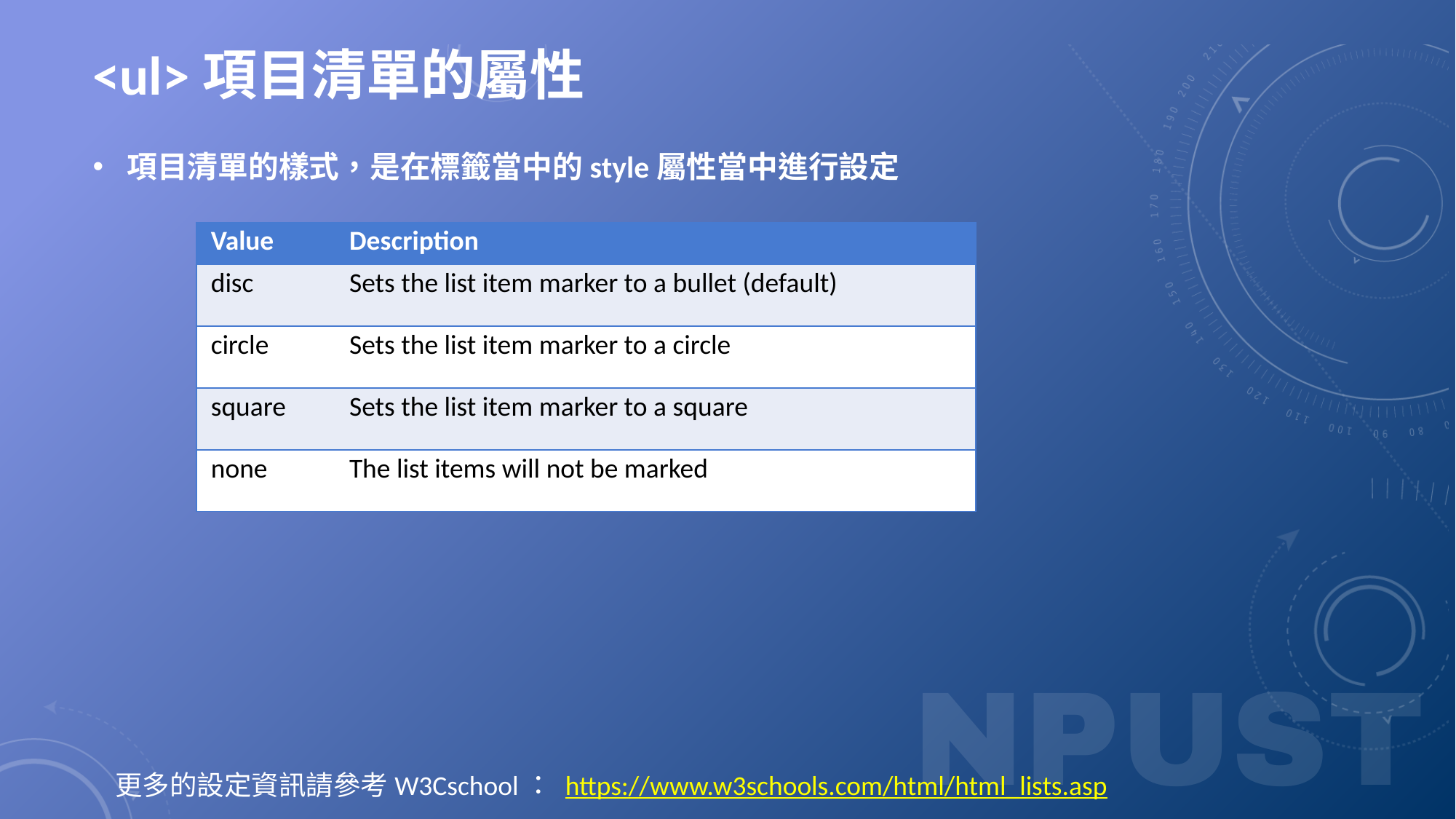

# <ul>項目清單的屬性
項目清單的樣式，是在標籤當中的style屬性當中進行設定

| Value | Description |
| --- | --- |
| disc | Sets the list item marker to a bullet (default) |
| circle | Sets the list item marker to a circle |
| square | Sets the list item marker to a square |
| none | The list items will not be marked |
更多的設定資訊請參考W3Cschool： https://www.w3schools.com/html/html_lists.asp